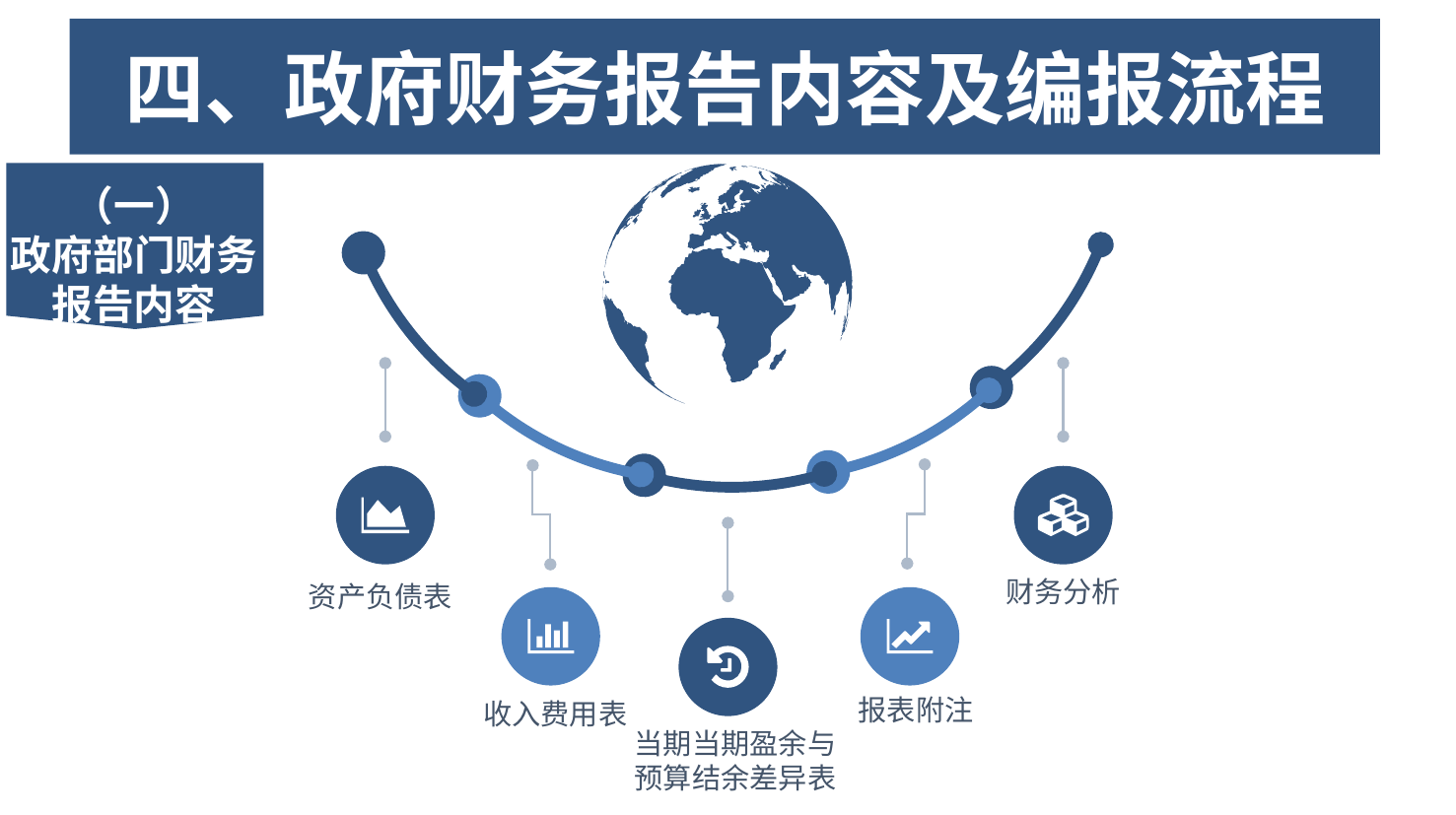

单击添加标题
四、政府财务报告内容及编报流程

（一）
政府部门财务
报告内容

财务分析
资产负债表

报表附注
收入费用表
当期当期盈余与预算结余差异表